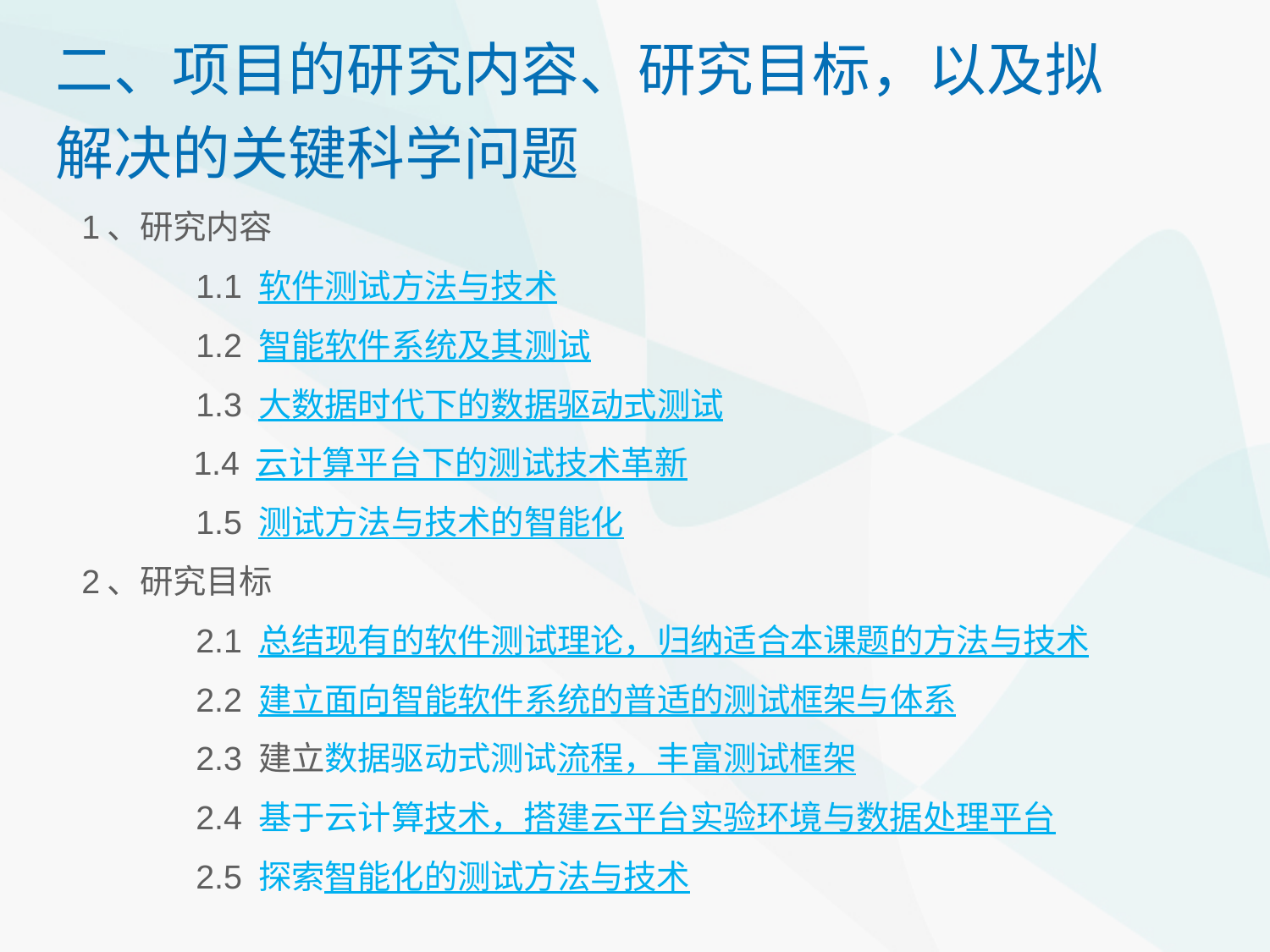

二、项目的研究内容、研究目标，以及拟解决的关键科学问题
1、研究内容
 	1.1 软件测试方法与技术
	1.2 智能软件系统及其测试
	1.3 大数据时代下的数据驱动式测试
            1.4 云计算平台下的测试技术革新
	1.5 测试方法与技术的智能化
2、研究目标
	2.1 总结现有的软件测试理论，归纳适合本课题的方法与技术
	2.2 建立面向智能软件系统的普适的测试框架与体系
	2.3 建立数据驱动式测试流程，丰富测试框架
	2.4 基于云计算技术，搭建云平台实验环境与数据处理平台
	2.5 探索智能化的测试方法与技术